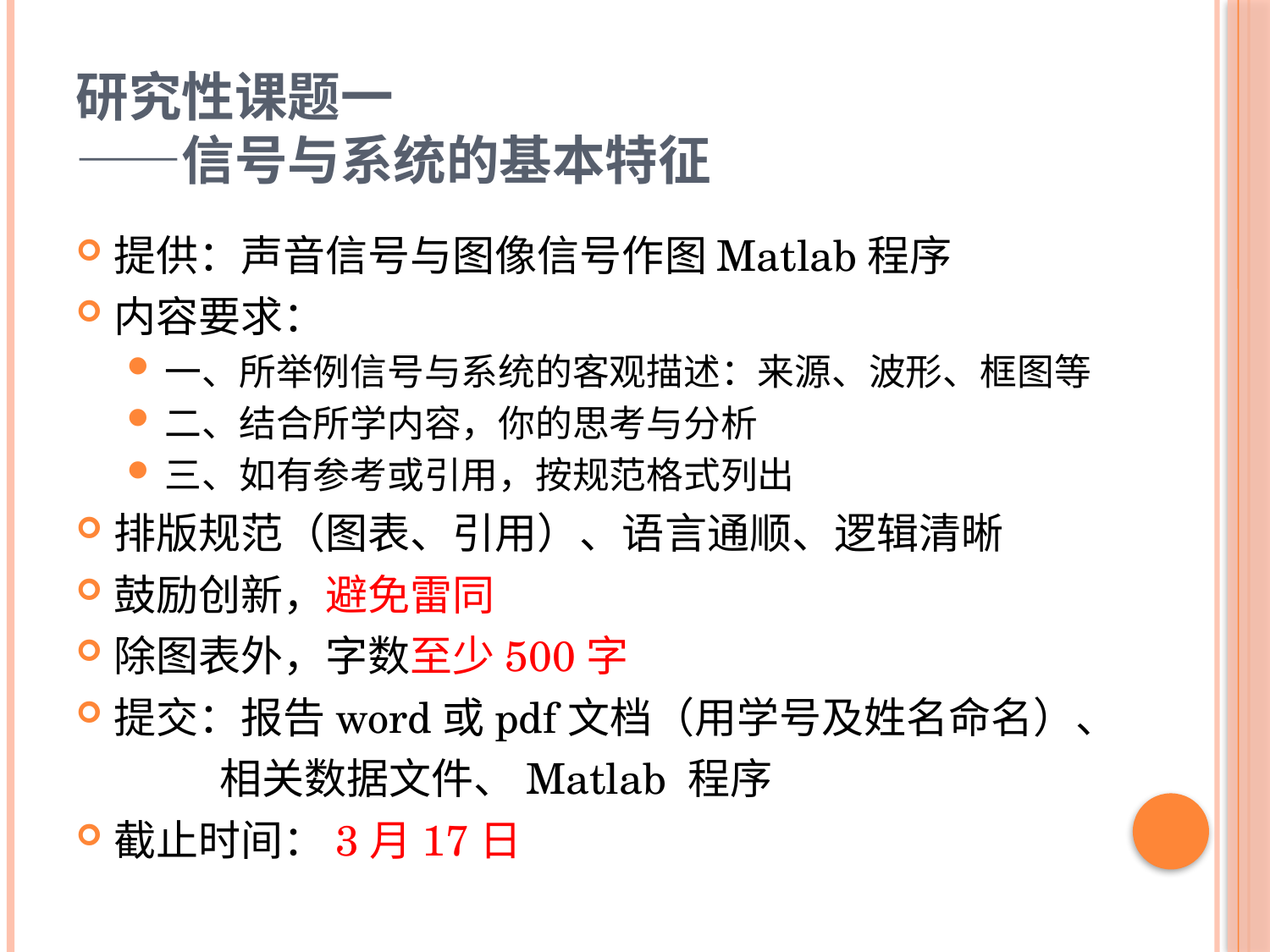

# 研究性课题一 ——信号与系统的基本特征
提供：声音信号与图像信号作图Matlab程序
内容要求：
一、所举例信号与系统的客观描述：来源、波形、框图等
二、结合所学内容，你的思考与分析
三、如有参考或引用，按规范格式列出
排版规范（图表、引用）、语言通顺、逻辑清晰
鼓励创新，避免雷同
除图表外，字数至少500字
提交：报告word或pdf文档（用学号及姓名命名）、
              相关数据文件、Matlab 程序
截止时间：3月17日